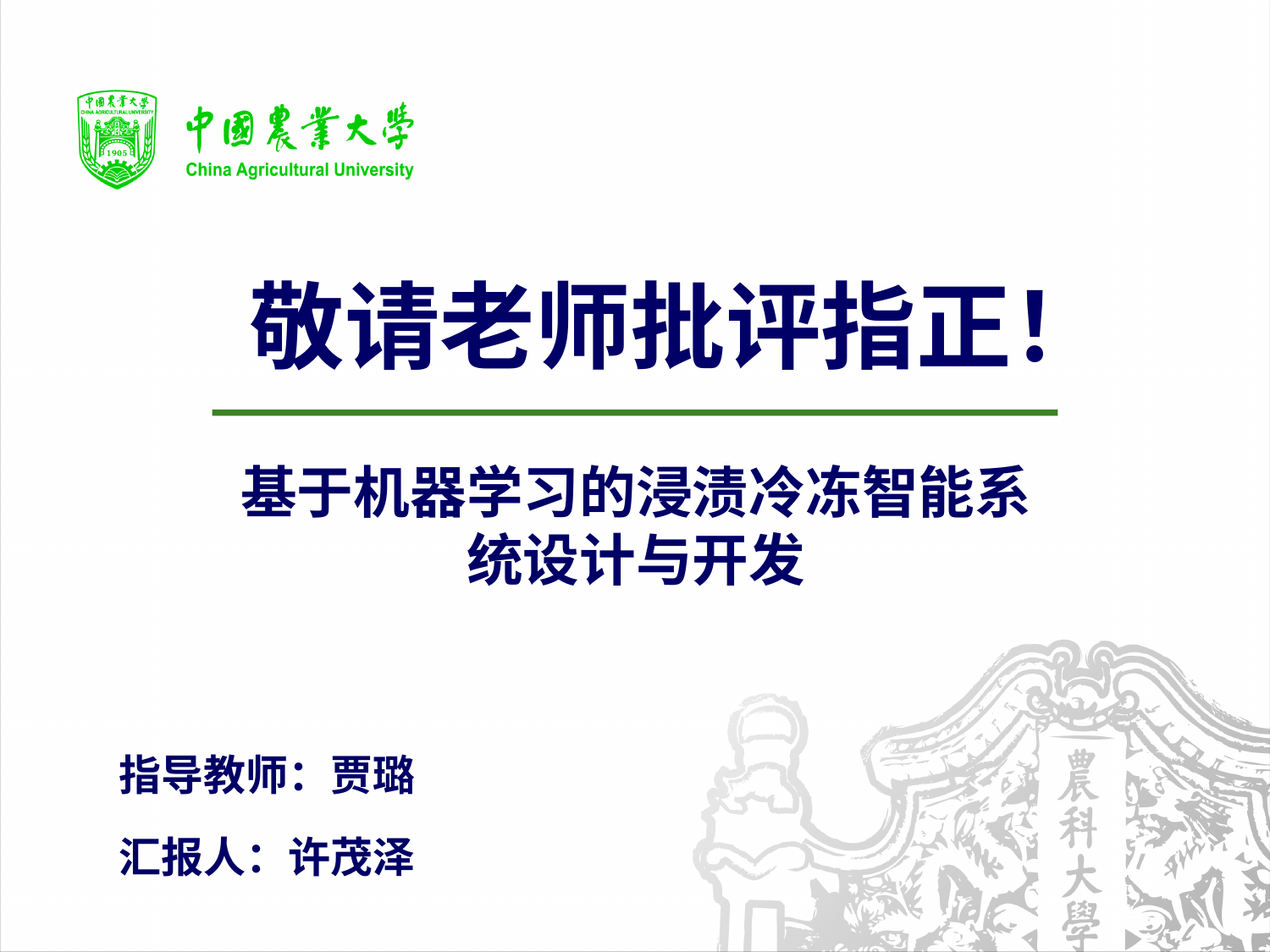

敬请老师批评指正！

# 基于机器学习的浸渍冷冻智能系统设计与开发
指导教师：贾璐
汇报人：许茂泽